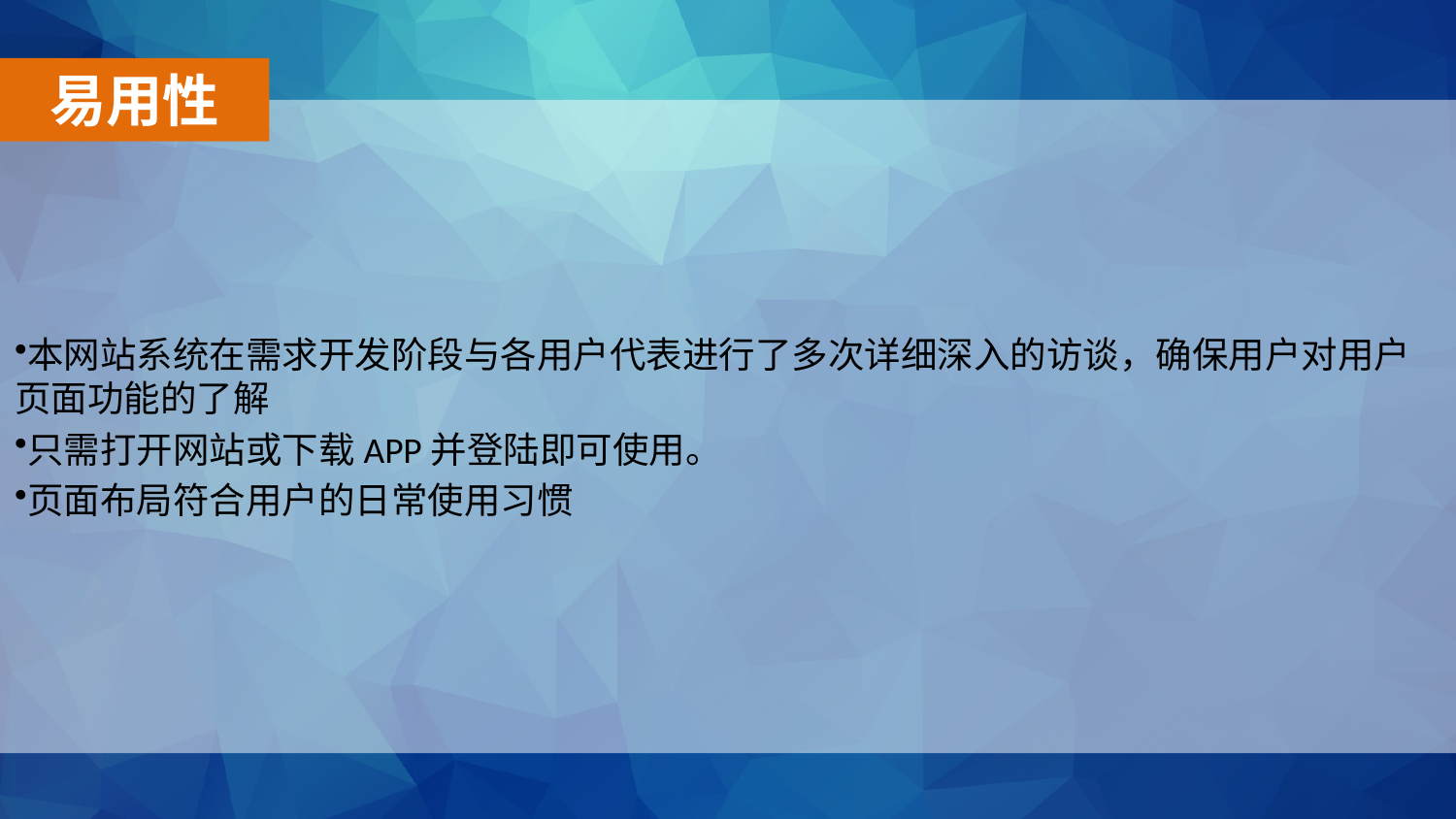

易用性
本网站系统在需求开发阶段与各用户代表进行了多次详细深入的访谈，确保用户对用户页面功能的了解
只需打开网站或下载APP并登陆即可使用。
页面布局符合用户的日常使用习惯